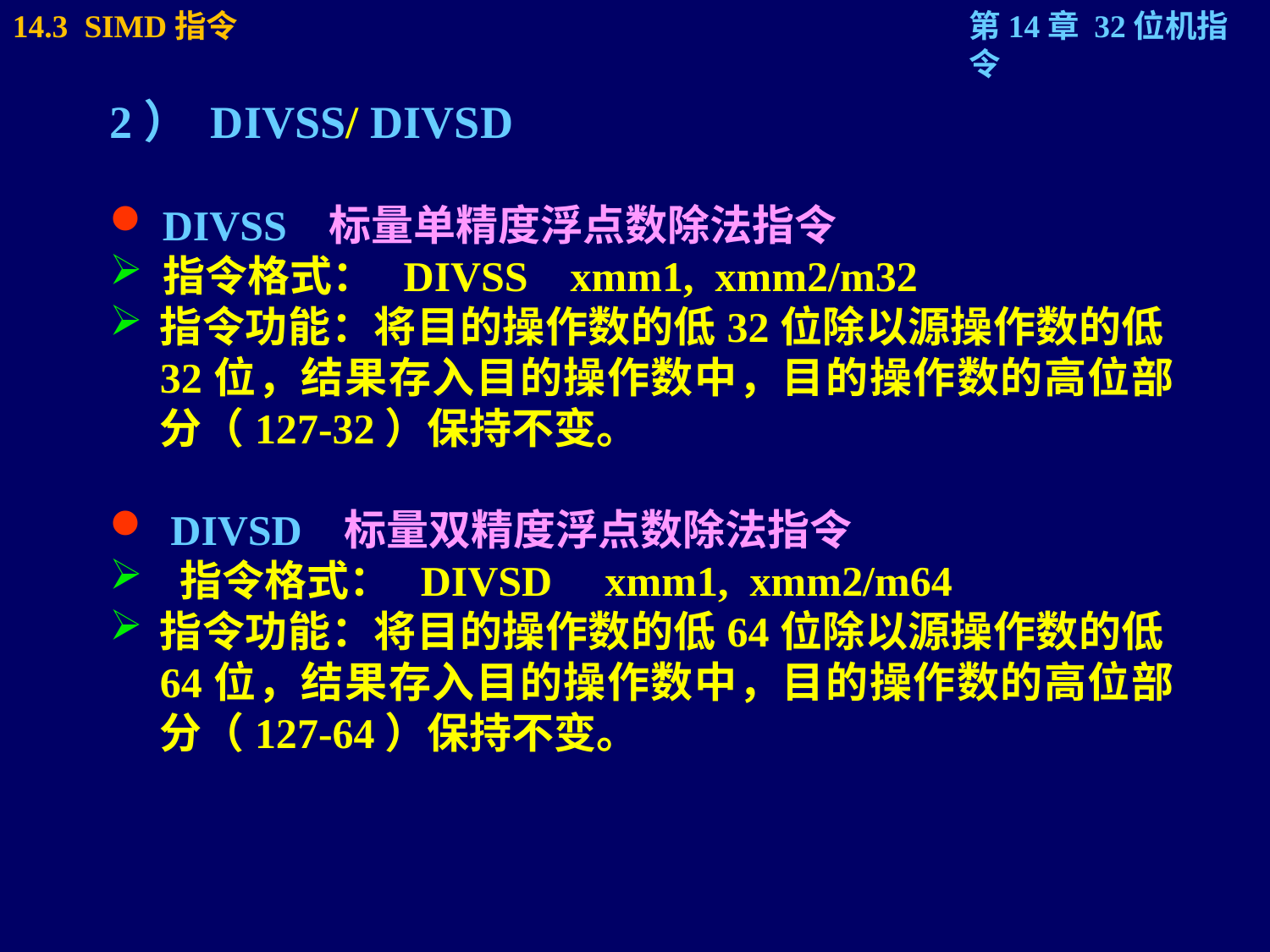

2） DIVSS/ DIVSD

 DIVSS   标量单精度浮点数除法指令
 指令格式：  DIVSS    xmm1,  xmm2/m32
指令功能：将目的操作数的低32位除以源操作数的低32位，结果存入目的操作数中，目的操作数的高位部分（127-32）保持不变。

 DIVSD   标量双精度浮点数除法指令
 指令格式：  DIVSD     xmm1,  xmm2/m64
指令功能：将目的操作数的低64位除以源操作数的低64位，结果存入目的操作数中，目的操作数的高位部分（127-64）保持不变。